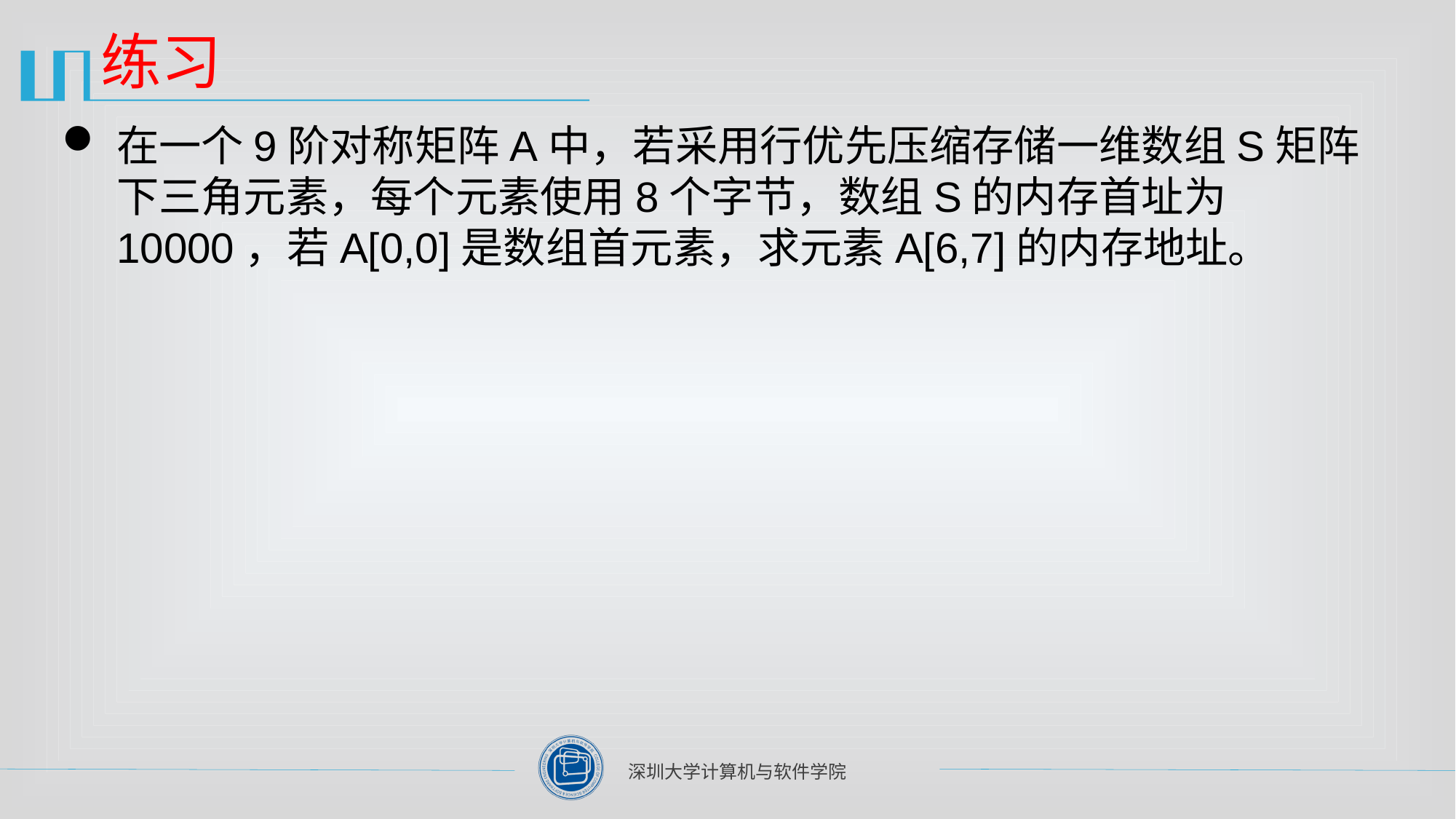

# 练习
在一个9阶对称矩阵A中，若采用行优先压缩存储一维数组S矩阵下三角元素，每个元素使用8个字节，数组S的内存首址为10000，若A[0,0]是数组首元素，求元素A[6,7]的内存地址。

20